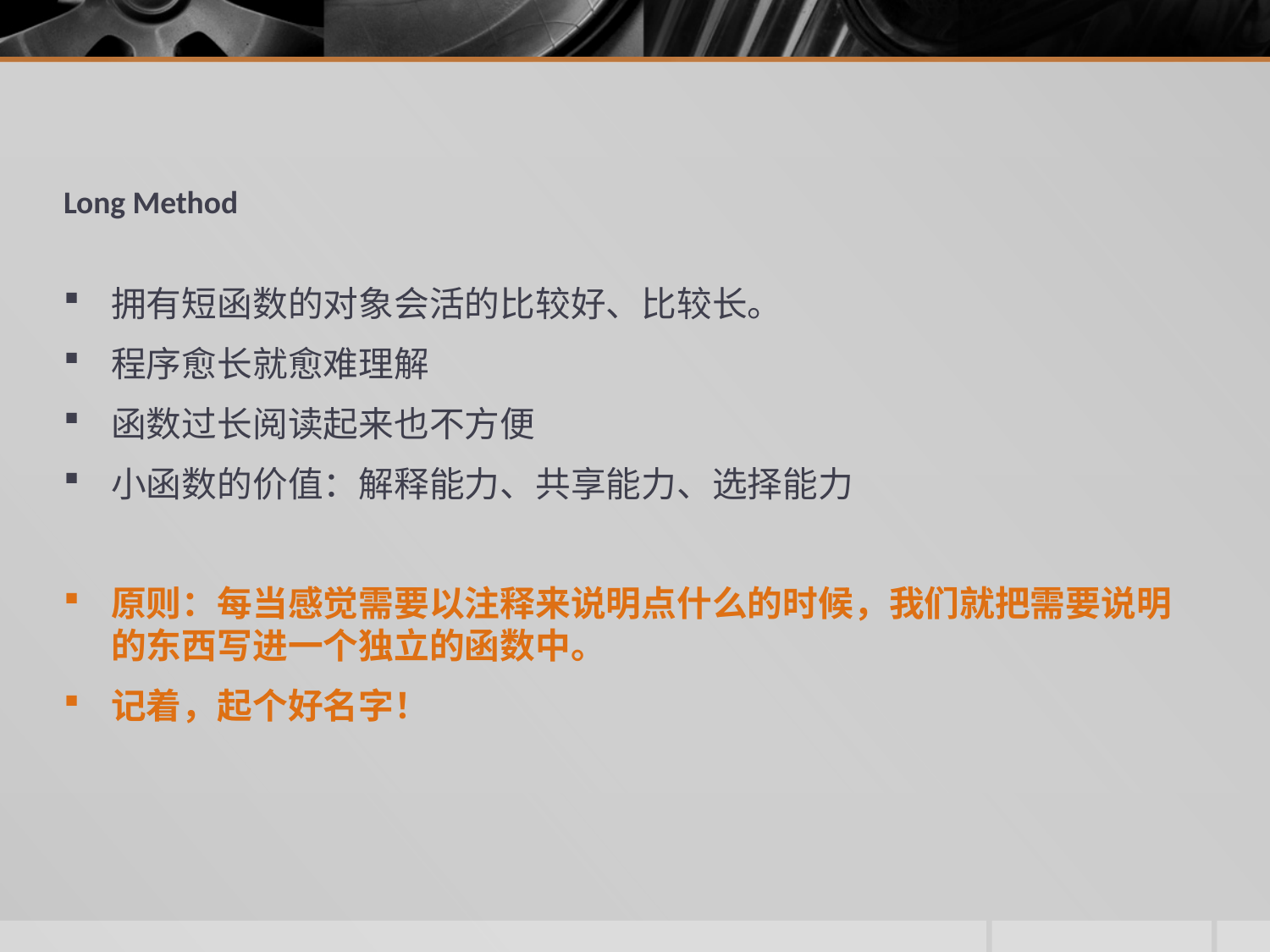

# Long Method
拥有短函数的对象会活的比较好、比较长。
程序愈长就愈难理解
函数过长阅读起来也不方便
小函数的价值：解释能力、共享能力、选择能力

原则：每当感觉需要以注释来说明点什么的时候，我们就把需要说明的东西写进一个独立的函数中。
记着，起个好名字！